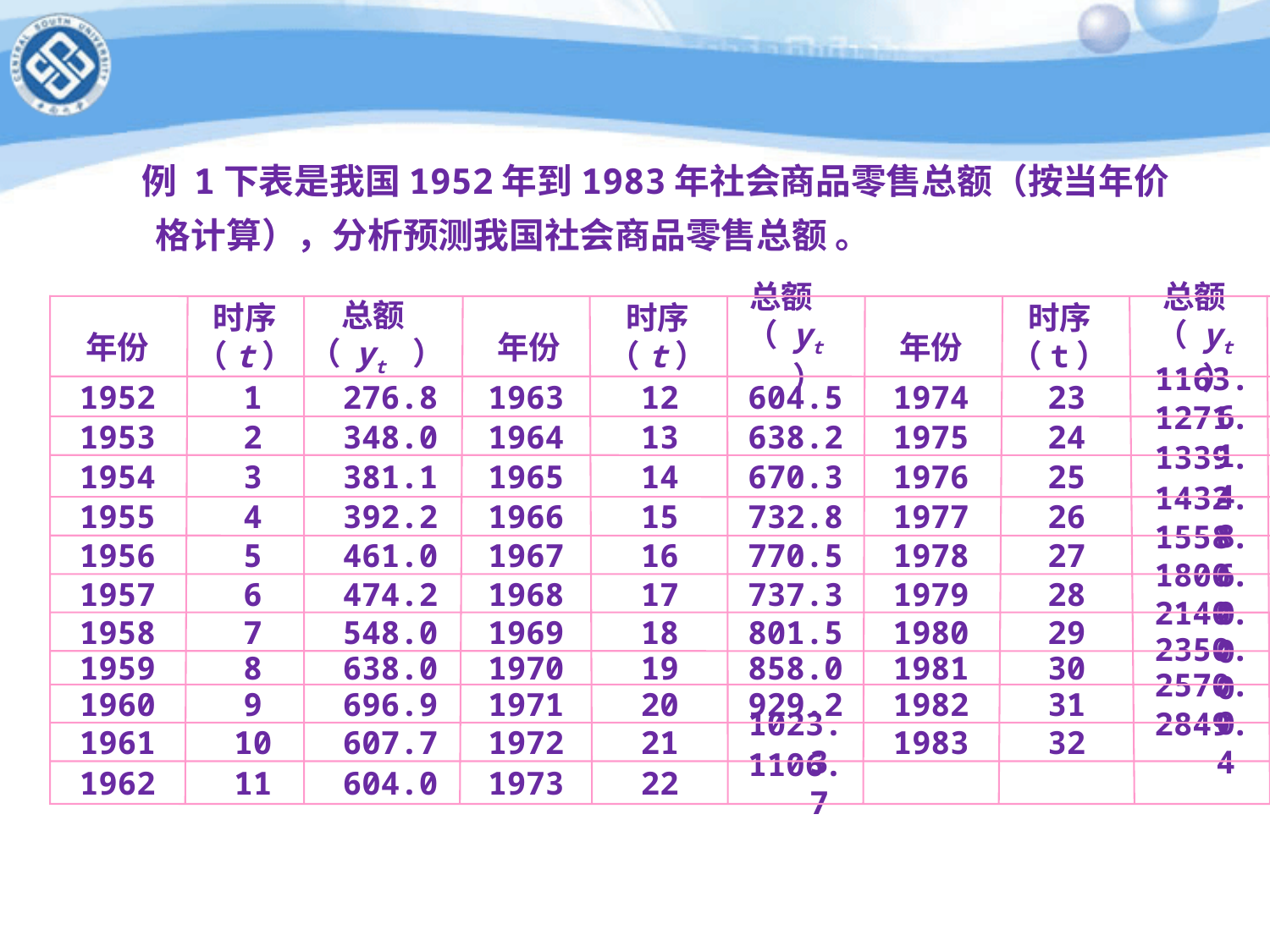

例 1下表是我国1952年到1983年社会商品零售总额（按当年价格计算），分析预测我国社会商品零售总额 。

时序
（t）
总额
（ yt ）
时序
（t）
总额
（ yt ）
时序
（t）
总额
（ yt ）
年份
年份
年份
1952

1
276.8
1963
12
604.5
1974
23
1163.6
1953

2
348.0
1964
13
638.2
1975
24
1271.1
1954

3
381.1
1965
14
670.3
1976
25
1339.4
1955

4
392.2
1966
15
732.8
1977
26
1432.8
1956

5
461.0
1967
16
770.5
1978
27
1558.6
1957

6
474.2
1968
17
737.3
1979
28
1800.0
1958

7
548.0
1969
18
801.5
1980
29
2140.0
1959

8
638.0
1970
19
858.0
1981
30
2350.0
1960

9
696.9
1971
20
929.2
1982
31
2570.0
1961

10
607.7
1972
21
1023.3
1983
32
2849.4
1962

11
604.0
1973
22
1106.7